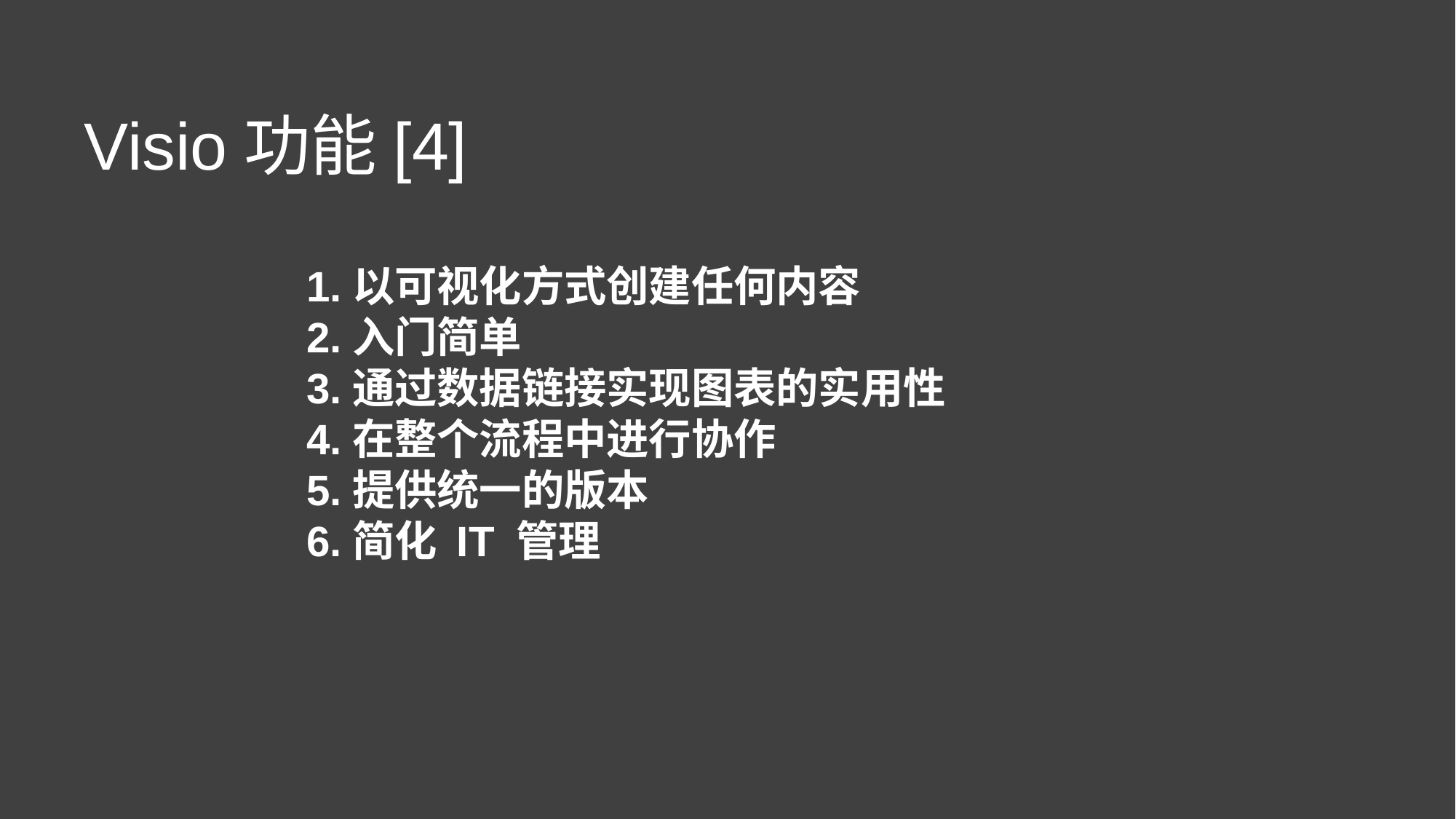

# Visio功能[4]
1.以可视化方式创建任何内容
2.入门简单
3.通过数据链接实现图表的实用性
4.在整个流程中进行协作
5.提供统一的版本
6.简化 IT 管理